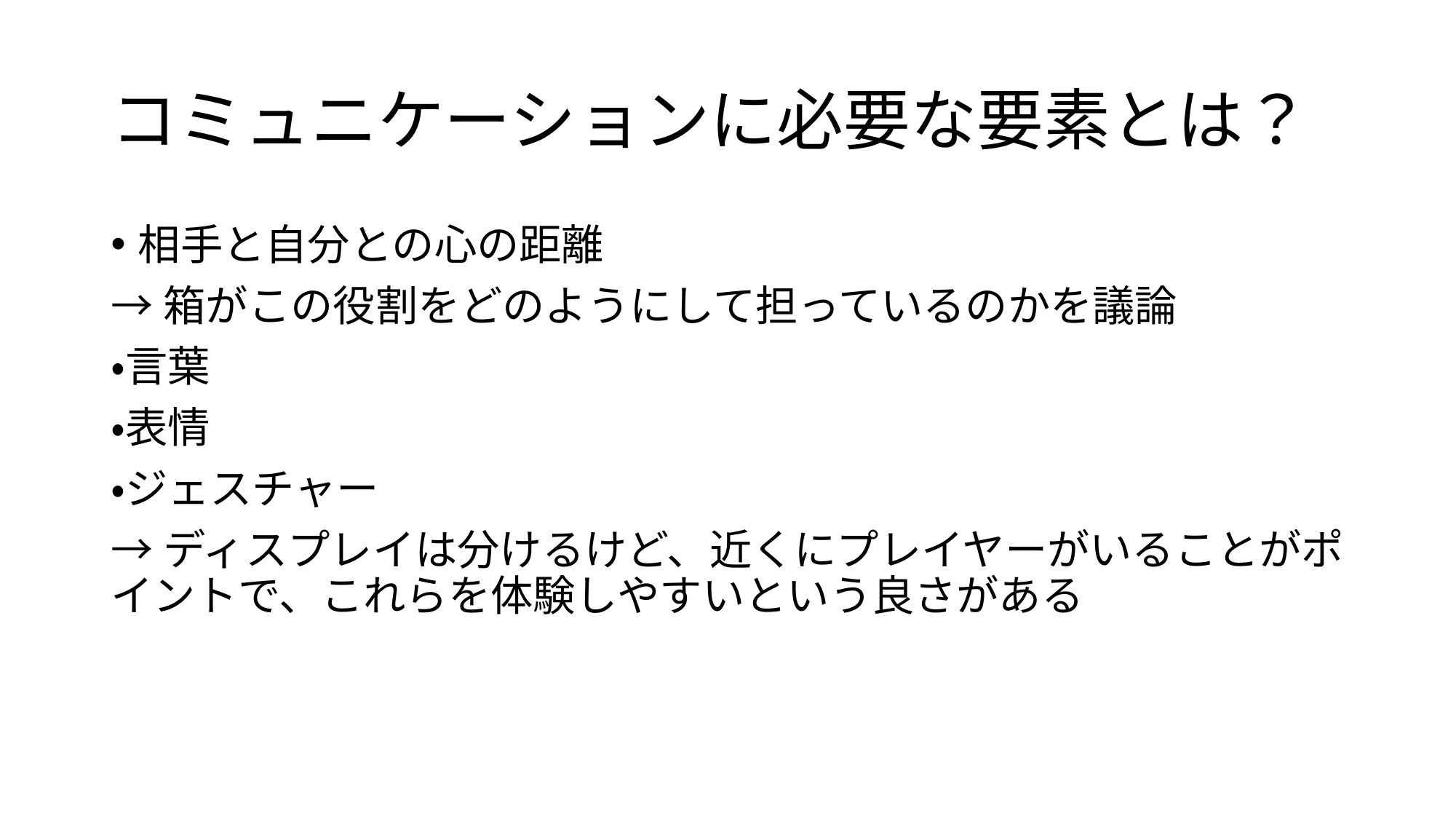

# コミュニケーションに必要な要素とは？
相手と自分との心の距離
→箱がこの役割をどのようにして担っているのかを議論
・言葉
・表情
・ジェスチャー
→ディスプレイは分けるけど、近くにプレイヤーがいることがポイントで、これらを体験しやすいという良さがある